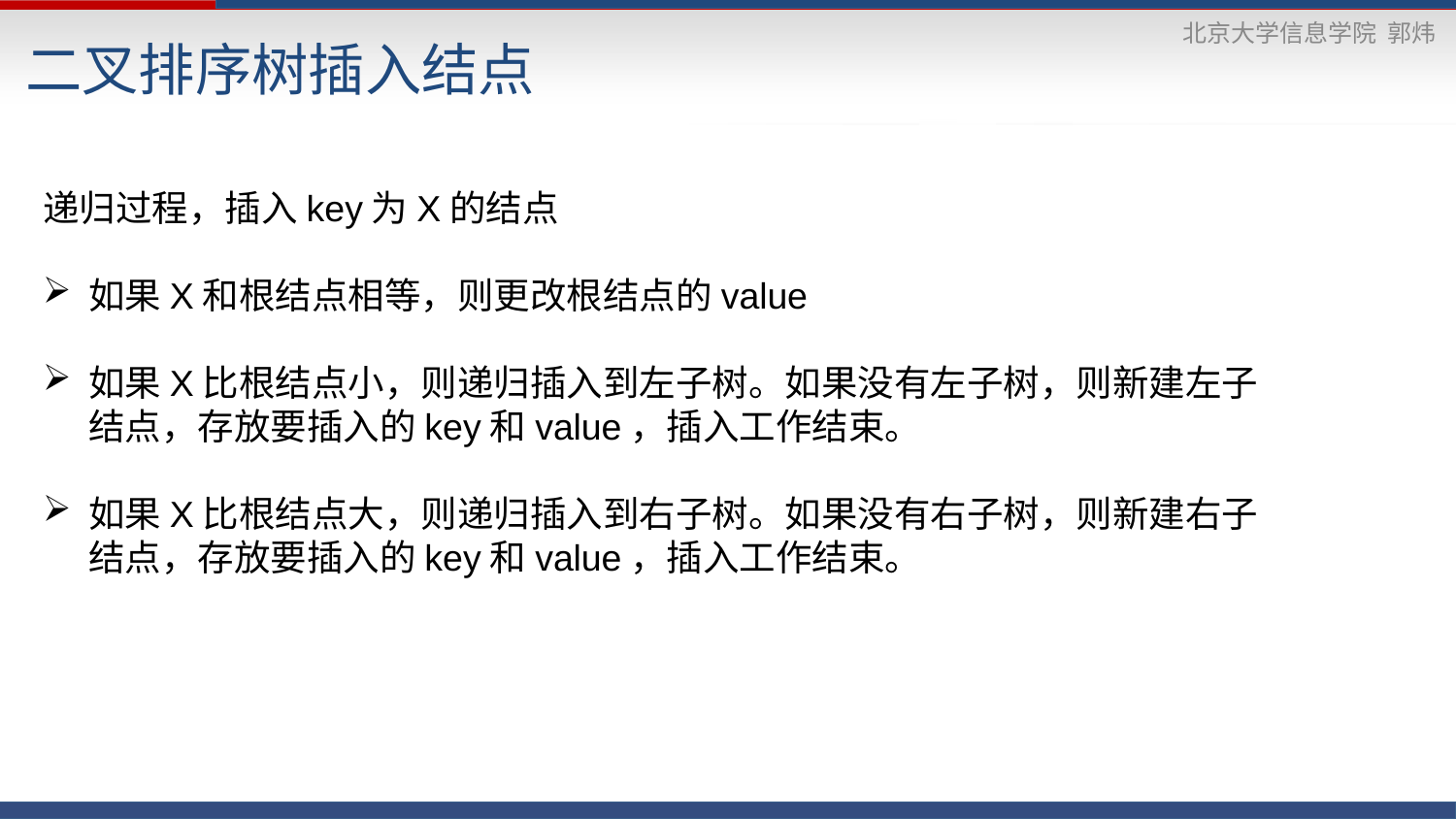

二叉排序树插入结点

递归过程，插入key为X的结点

如果X和根结点相等，则更改根结点的value

如果X比根结点小，则递归插入到左子树。如果没有左子树，则新建左子结点，存放要插入的key和value，插入工作结束。

如果X比根结点大，则递归插入到右子树。如果没有右子树，则新建右子结点，存放要插入的key和value，插入工作结束。

6